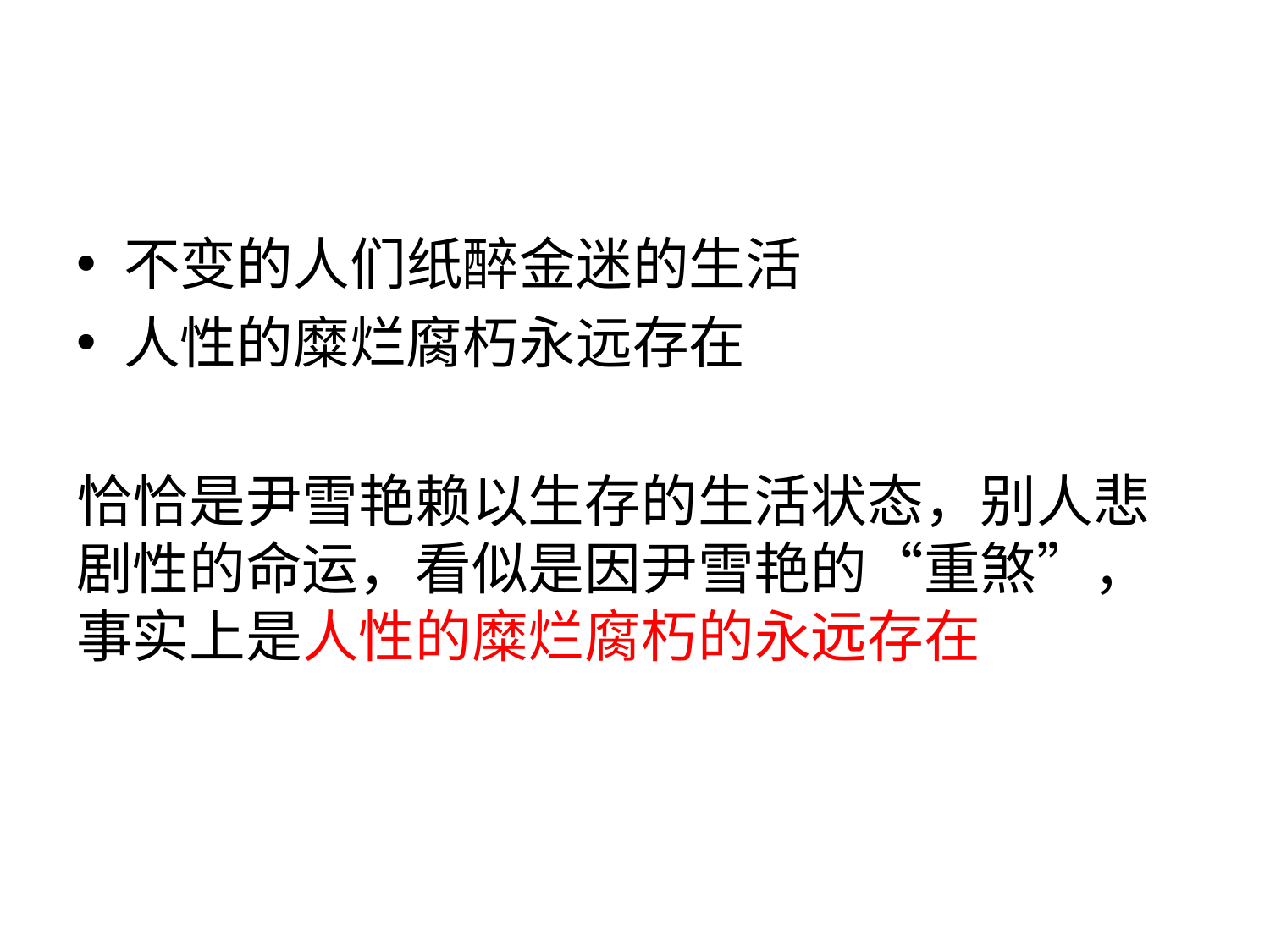

#
不变的人们纸醉金迷的生活
人性的糜烂腐朽永远存在

恰恰是尹雪艳赖以生存的生活状态，别人悲剧性的命运，看似是因尹雪艳的“重煞”，事实上是人性的糜烂腐朽的永远存在